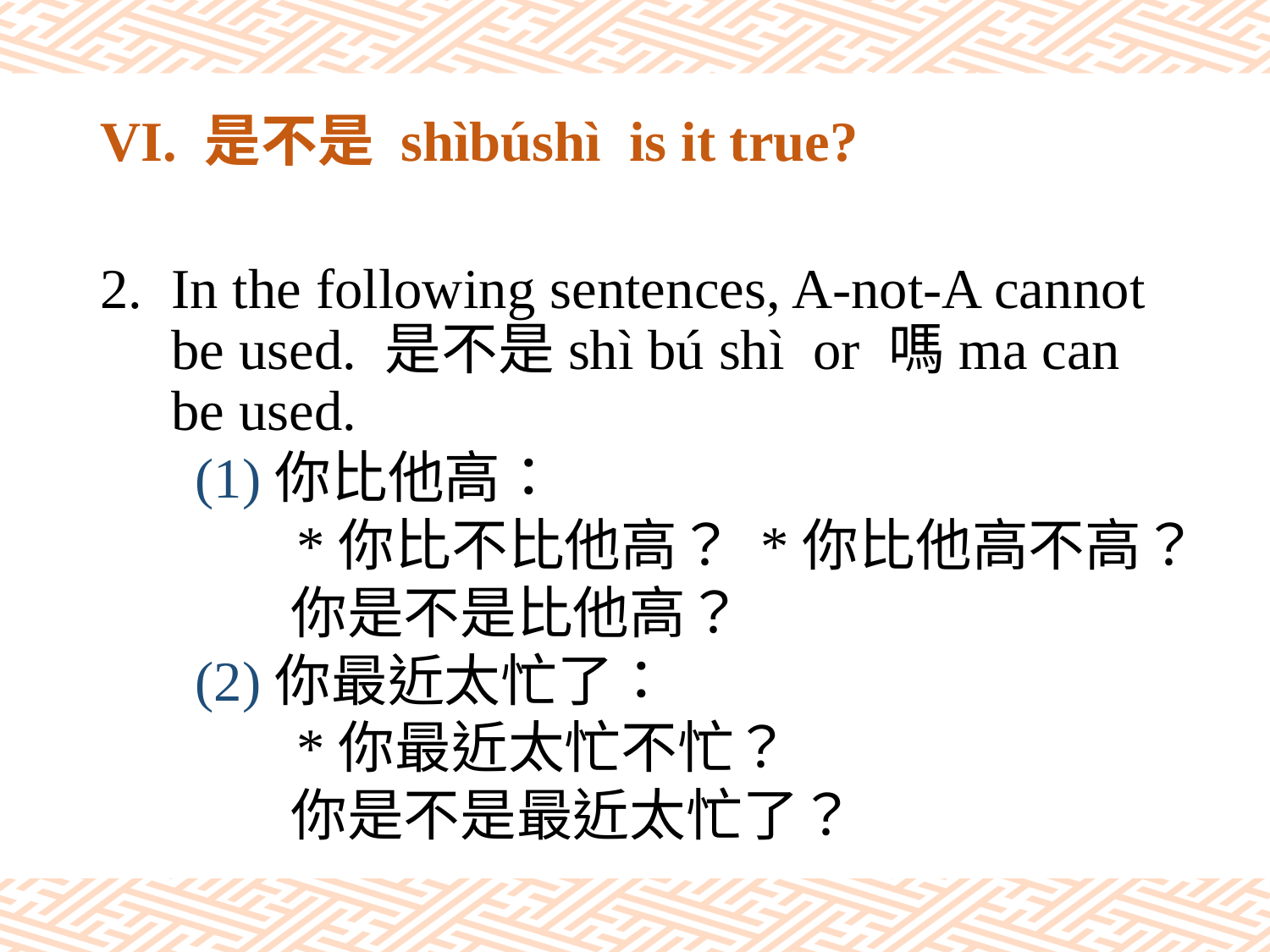

# VI. 是不是 shìbúshì  is it true?
In the following sentences, A-not-A cannot be used. 是不是shì bú shì  or 嗎ma can be used.
(1)你比他高：
   *你比不比他高？ *你比他高不高？
  　你是不是比他高？
(2)你最近太忙了：
   *你最近太忙不忙？
  　你是不是最近太忙了？